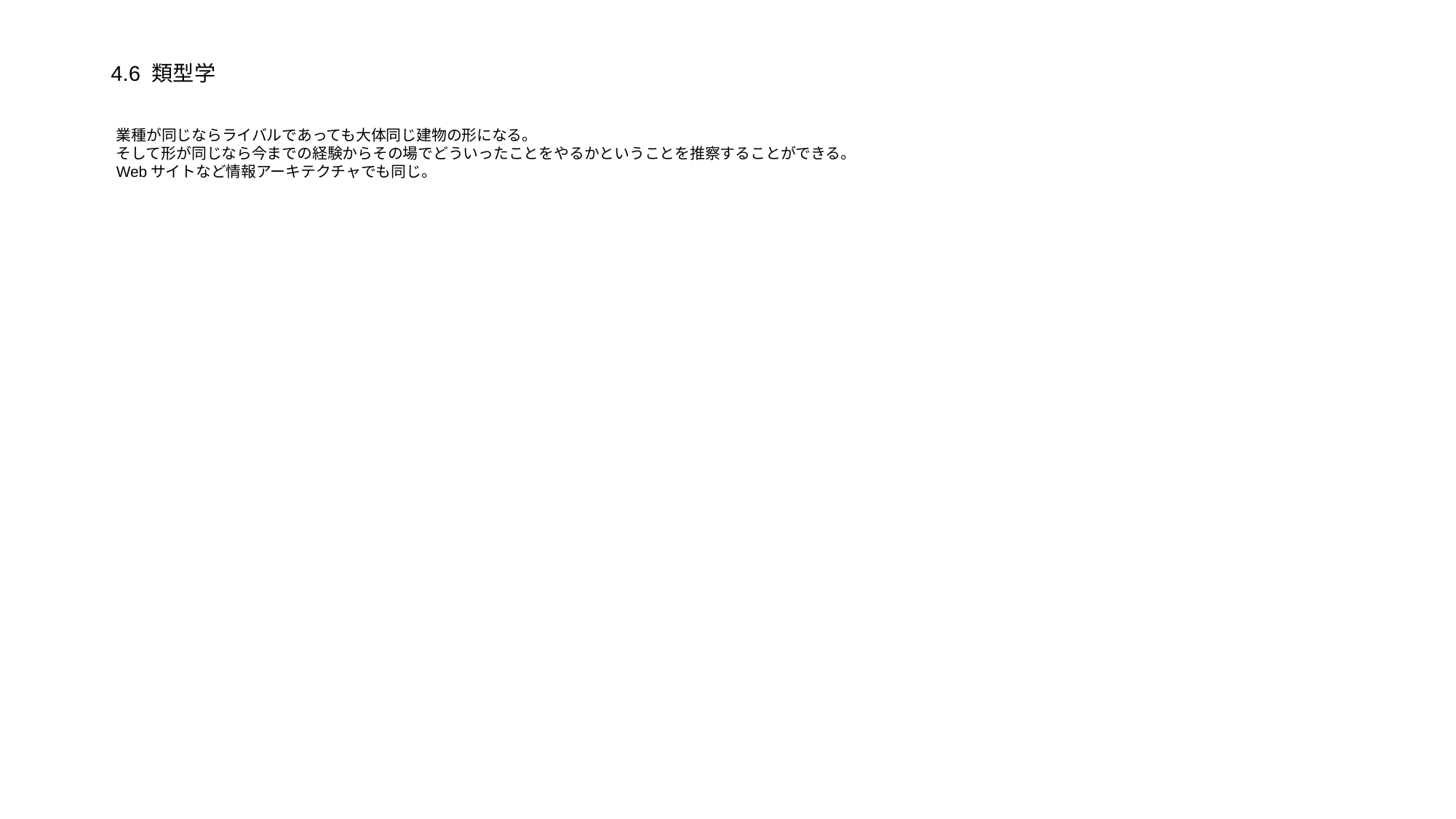

# 4.6 類型学
業種が同じならライバルであっても大体同じ建物の形になる。
そして形が同じなら今までの経験からその場でどういったことをやるかということを推察することができる。
Webサイトなど情報アーキテクチャでも同じ。